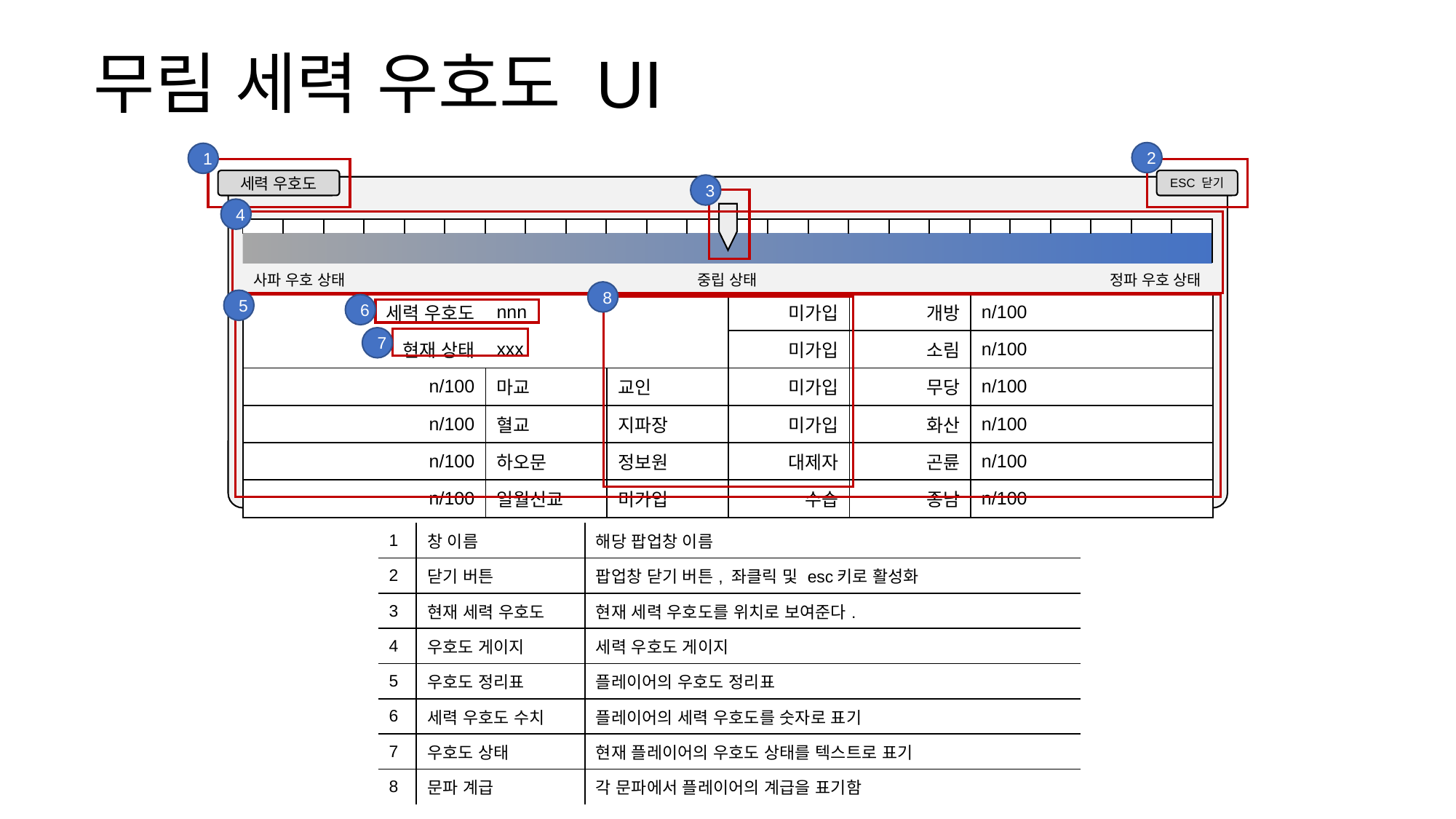

무림 세력 우호도 UI
2
1

세력 우호도
ESC 닫기
3

4

|  |  |  |  |  |  |  |  |  |  |  |  |  |  |  |  |  |  |  |  |  |  |  |  |
| --- | --- | --- | --- | --- | --- | --- | --- | --- | --- | --- | --- | --- | --- | --- | --- | --- | --- | --- | --- | --- | --- | --- | --- |
|  |  |  |  |  |  |  |  |  |  |  |  |  |  |  |  |  |  |  |  |  |  |  |  |
| 사파 우호 상태 |  |  |  |  |  |  |  |  |  | 중립 상태 |  |  |  | 정파 우호 상태 |  |  |  |  |  |  |  |  |  |
8
5
| 세력 우호도 | nnn |  | 미가입 | 개방 | n/100 |
| --- | --- | --- | --- | --- | --- |
| 현재 상태 | xxx |  | 미가입 | 소림 | n/100 |
| n/100 | 마교 | 교인 | 미가입 | 무당 | n/100 |
| n/100 | 혈교 | 지파장 | 미가입 | 화산 | n/100 |
| n/100 | 하오문 | 정보원 | 대제자 | 곤륜 | n/100 |
| n/100 | 일월신교 | 미가입 | 수습 | 종남 | n/100 |

6

7

| 1 | 창 이름 | 해당 팝업창 이름 |
| --- | --- | --- |
| 2 | 닫기 버튼 | 팝업창 닫기 버튼, 좌클릭 및 esc키로 활성화 |
| 3 | 현재 세력 우호도 | 현재 세력 우호도를 위치로 보여준다. |
| 4 | 우호도 게이지 | 세력 우호도 게이지 |
| 5 | 우호도 정리표 | 플레이어의 우호도 정리표 |
| 6 | 세력 우호도 수치 | 플레이어의 세력 우호도를 숫자로 표기 |
| 7 | 우호도 상태 | 현재 플레이어의 우호도 상태를 텍스트로 표기 |
| 8 | 문파 계급 | 각 문파에서 플레이어의 계급을 표기함 |